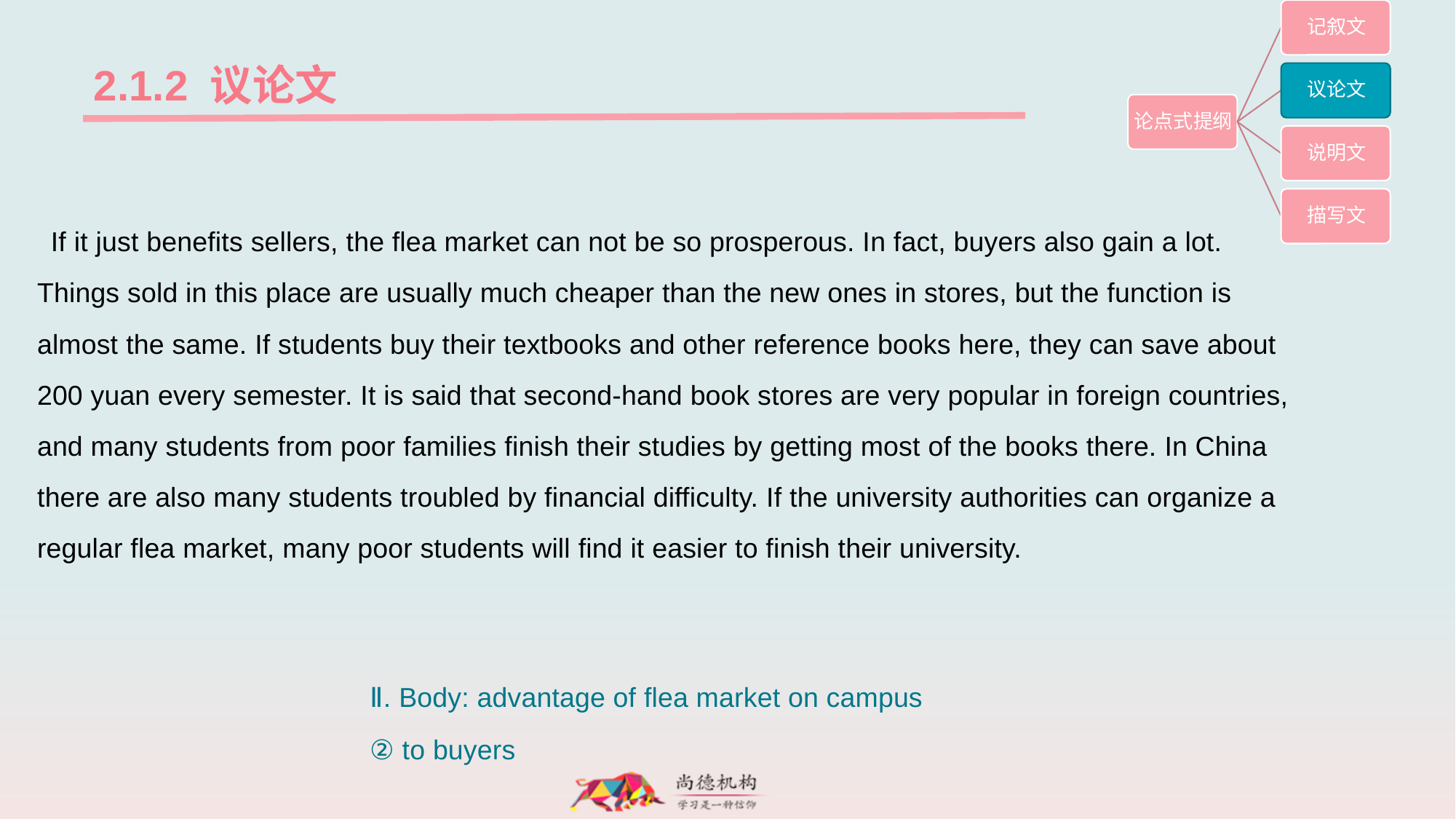

论点式提纲

记叙文

议论文

说明文

描写文
2.1.2 议论文
If it just benefits sellers, the flea market can not be so prosperous. In fact, buyers also gain a lot. Things sold in this place are usually much cheaper than the new ones in stores, but the function is almost the same. If students buy their textbooks and other reference books here, they can save about 200 yuan every semester. It is said that second-hand book stores are very popular in foreign countries, and many students from poor families finish their studies by getting most of the books there. In China there are also many students troubled by financial difficulty. If the university authorities can organize a regular flea market, many poor students will find it easier to finish their university.
Ⅱ. Body: advantage of flea market on campus
② to buyers